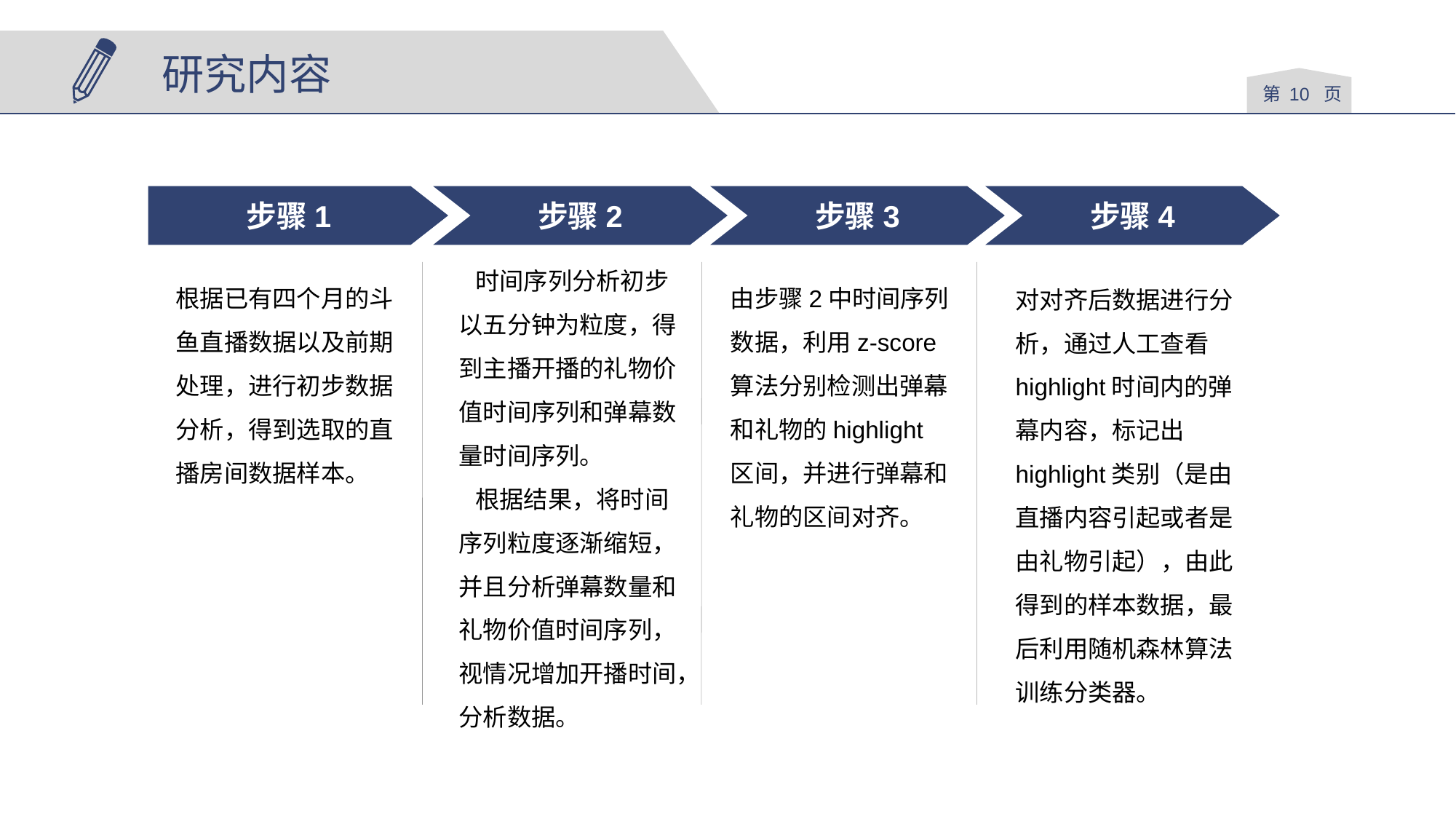

研究内容

第 10  页
步骤1
步骤2
步骤3
步骤4

  时间序列分析初步以五分钟为粒度，得到主播开播的礼物价值时间序列和弹幕数量时间序列。
  根据结果，将时间序列粒度逐渐缩短，并且分析弹幕数量和礼物价值时间序列，视情况增加开播时间，分析数据。
由步骤2中时间序列数据，利用z-score算法分别检测出弹幕和礼物的highlight区间，并进行弹幕和礼物的区间对齐。
根据已有四个月的斗鱼直播数据以及前期处理，进行初步数据分析，得到选取的直播房间数据样本。
对对齐后数据进行分析，通过人工查看highlight时间内的弹幕内容，标记出highlight类别（是由直播内容引起或者是由礼物引起），由此得到的样本数据，最后利用随机森林算法训练分类器。